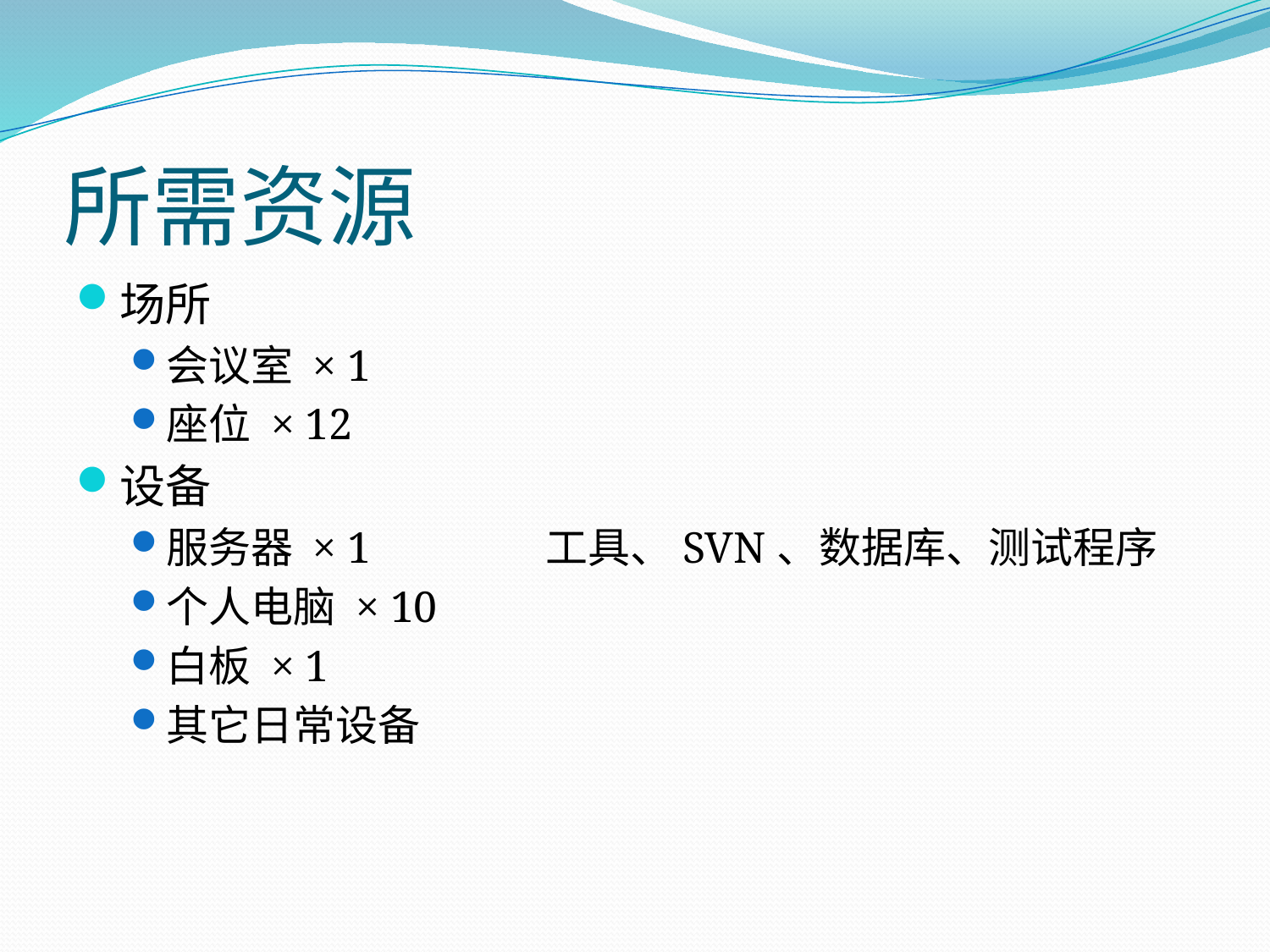

# 所需资源
场所
会议室 × 1
座位 × 12
设备
服务器 × 1		工具、SVN、数据库、测试程序
个人电脑 × 10
白板 × 1
其它日常设备